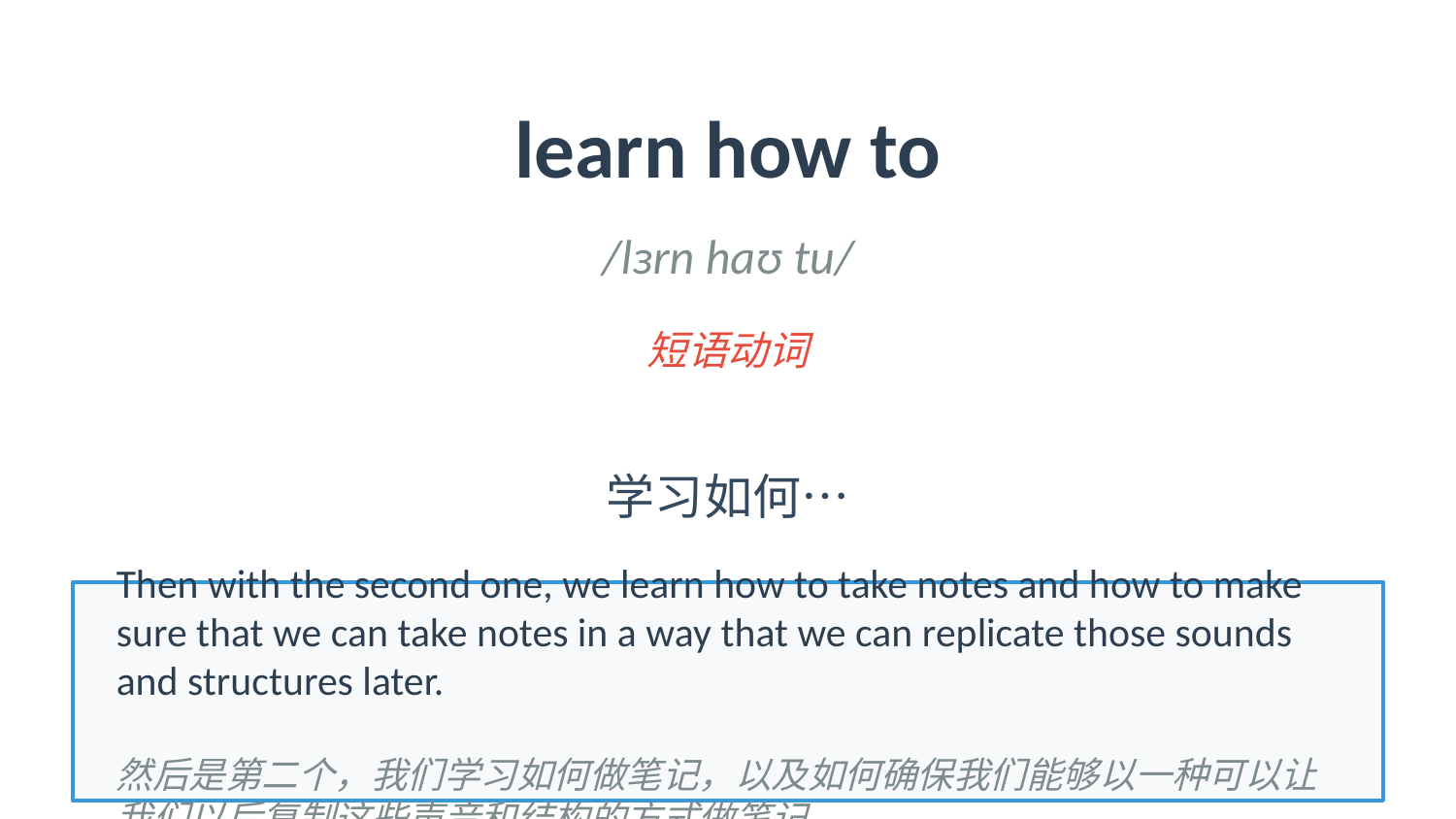

learn how to
/lɜrn haʊ tu/
短语动词
学习如何…

Then with the second one, we learn how to take notes and how to make sure that we can take notes in a way that we can replicate those sounds and structures later.

然后是第二个，我们学习如何做笔记，以及如何确保我们能够以一种可以让我们以后复制这些声音和结构的方式做笔记。